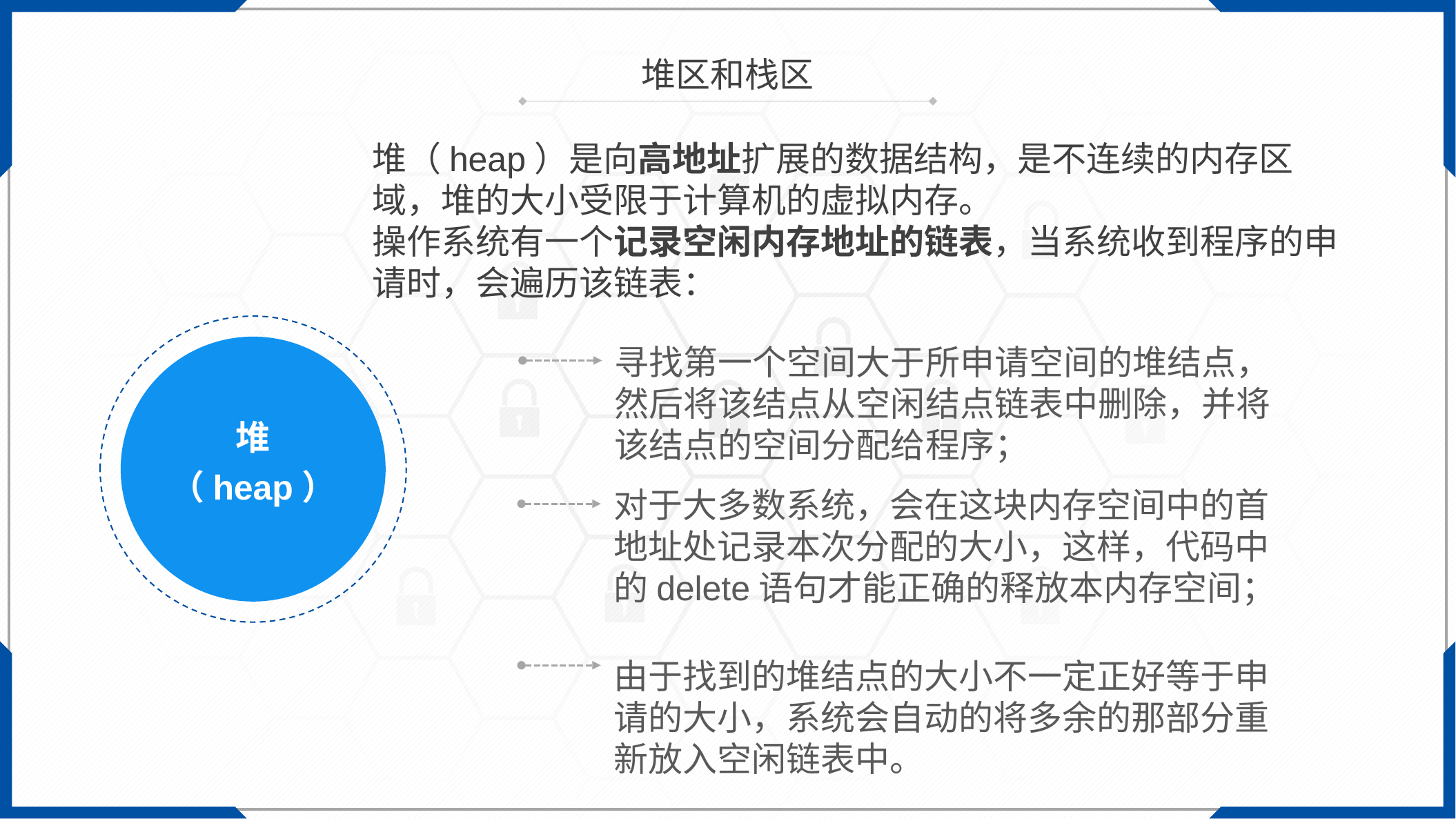

堆区和栈区
堆（heap）是向高地址扩展的数据结构，是不连续的内存区域，堆的大小受限于计算机的虚拟内存。
操作系统有一个记录空闲内存地址的链表，当系统收到程序的申请时，会遍历该链表：

堆
（heap）
寻找第一个空间大于所申请空间的堆结点，然后将该结点从空闲结点链表中删除，并将该结点的空间分配给程序；
对于大多数系统，会在这块内存空间中的首地址处记录本次分配的大小，这样，代码中的delete语句才能正确的释放本内存空间；
由于找到的堆结点的大小不一定正好等于申请的大小，系统会自动的将多余的那部分重新放入空闲链表中。